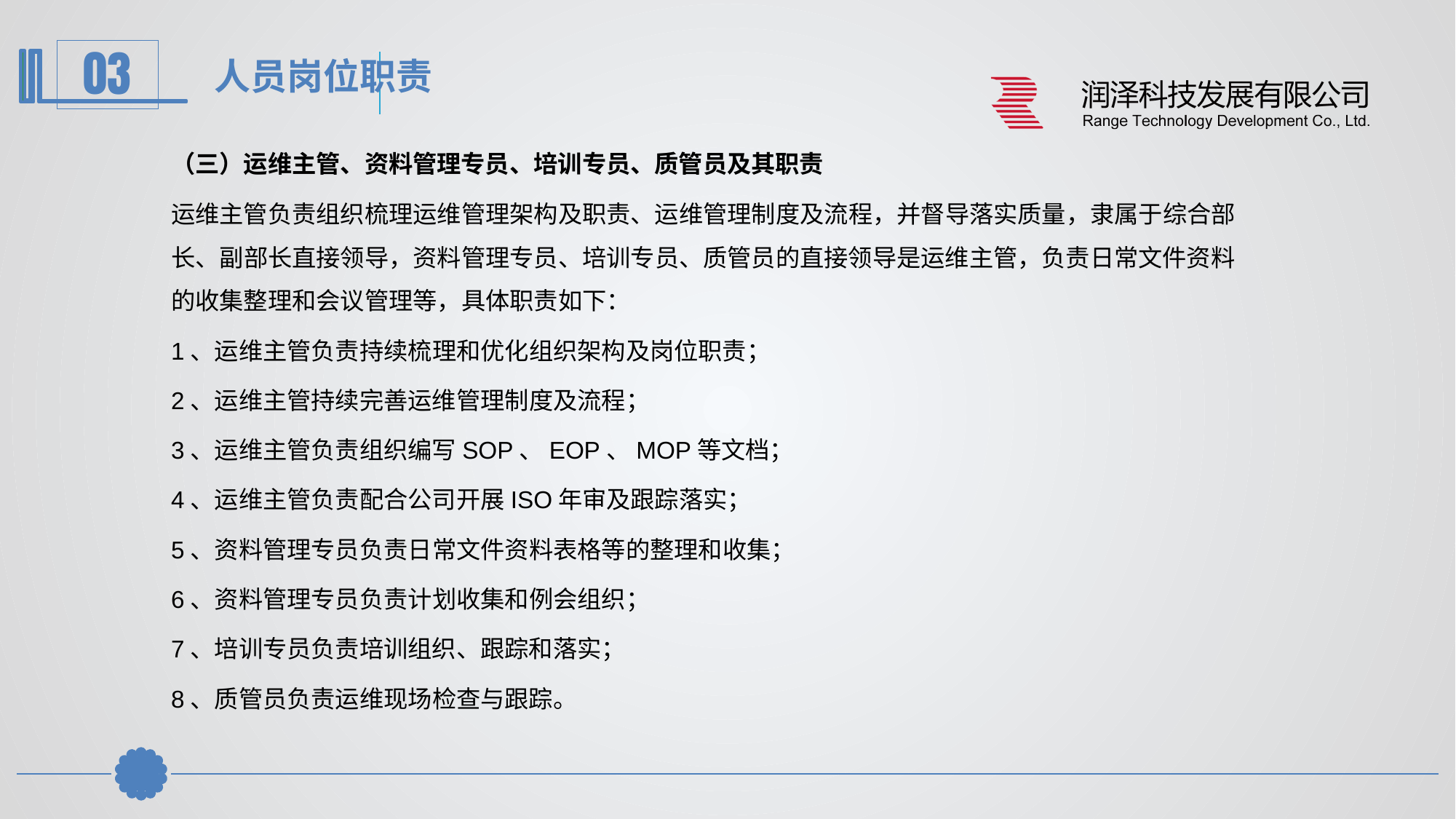

人员岗位职责
（三）运维主管、资料管理专员、培训专员、质管员及其职责
运维主管负责组织梳理运维管理架构及职责、运维管理制度及流程，并督导落实质量，隶属于综合部长、副部长直接领导，资料管理专员、培训专员、质管员的直接领导是运维主管，负责日常文件资料的收集整理和会议管理等，具体职责如下：
1、运维主管负责持续梳理和优化组织架构及岗位职责；
2、运维主管持续完善运维管理制度及流程；
3、运维主管负责组织编写SOP、EOP、MOP等文档；
4、运维主管负责配合公司开展ISO年审及跟踪落实；
5、资料管理专员负责日常文件资料表格等的整理和收集；
6、资料管理专员负责计划收集和例会组织；
7、培训专员负责培训组织、跟踪和落实；
8、质管员负责运维现场检查与跟踪。
16